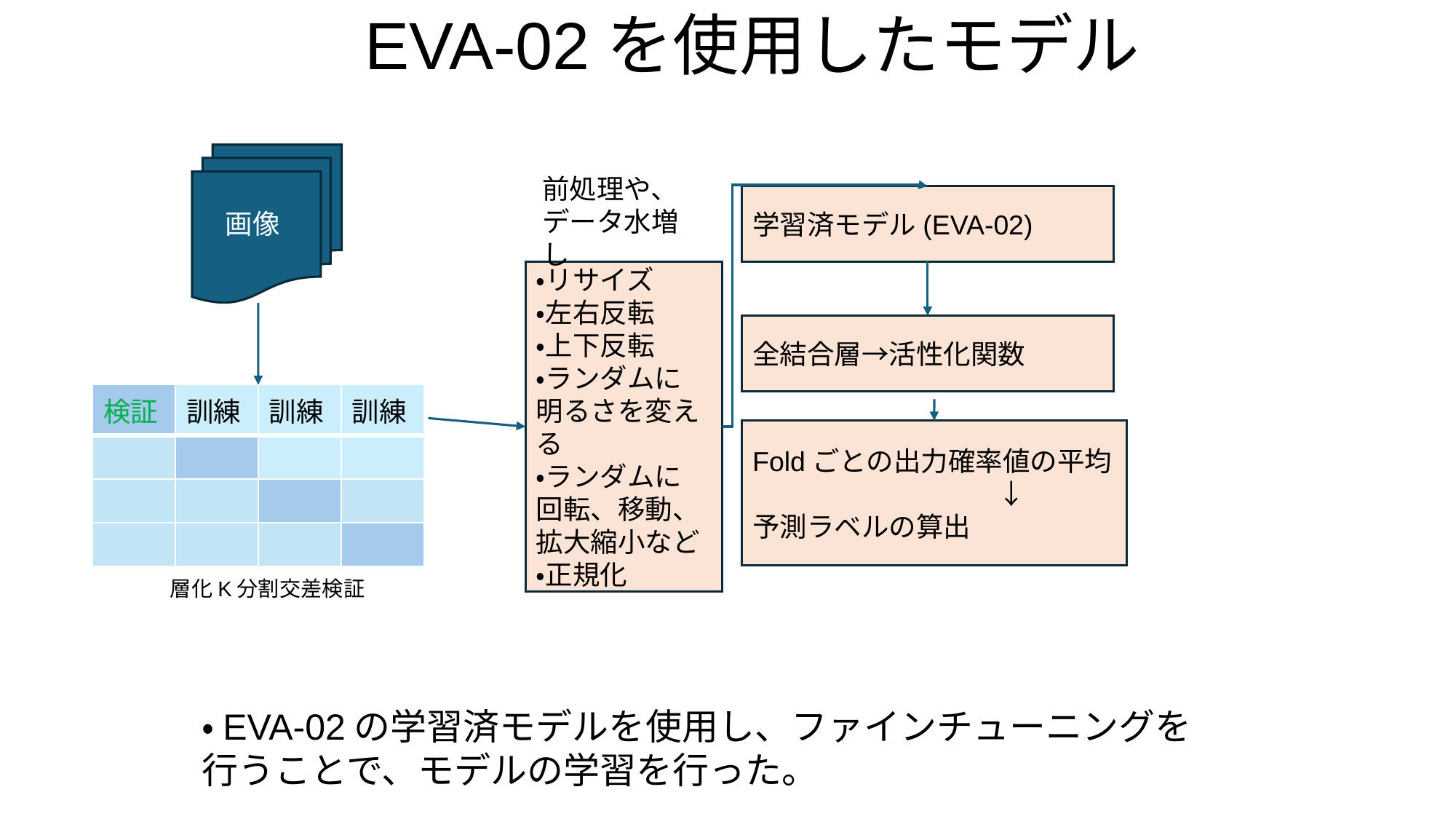

# EVA-02を使用したモデル

前処理や、データ水増し
学習済モデル(EVA-02)
画像
・リサイズ
・左右反転
・上下反転
・ランダムに
明るさを変える
・ランダムに
回転、移動、
拡大縮小など
・正規化
全結合層→活性化関数
| 検証 | 訓練 | 訓練 | 訓練 |
| --- | --- | --- | --- |
|  |  |  |  |
|  |  |  |  |
|  |  |  |  |
Foldごとの出力確率値の平均
　　　　　　　　　↓
予測ラベルの算出
層化K分割交差検証
・EVA-02の学習済モデルを使用し、ファインチューニングを行うことで、モデルの学習を行った。